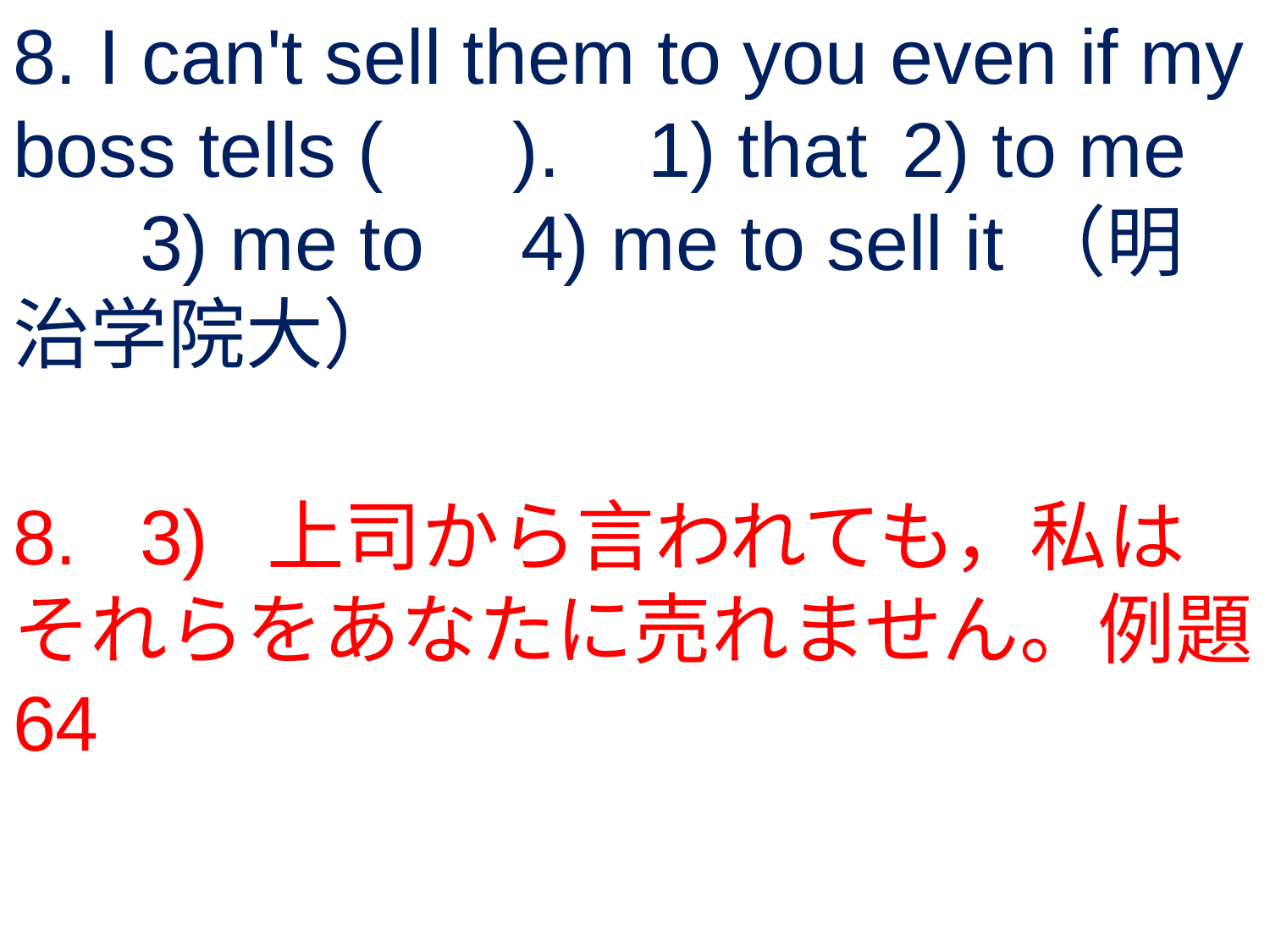

# 8. I can't sell them to you even if my boss tells (      ).	1) that	2) to me	3) me to	4) me to sell it	（明治学院大）
8.	3) 	上司から言われても，私はそれらをあなたに売れません。例題64